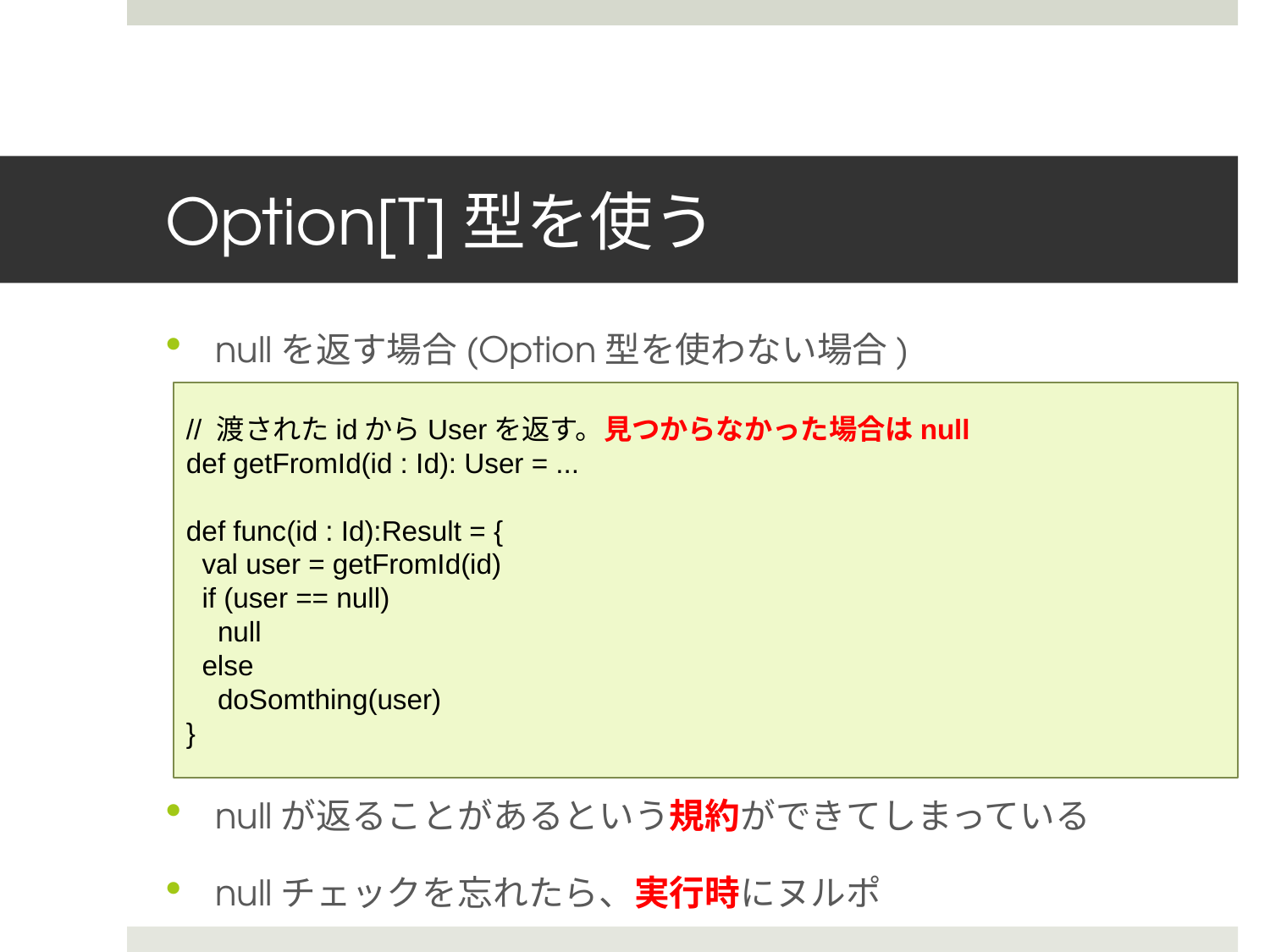

# Option[T]型を使う
nullを返す場合(Option型を使わない場合)

nullが返ることがあるという規約ができてしまっている
nullチェックを忘れたら、実行時にヌルポ

// 渡されたidからUserを返す。見つからなかった場合はnull
def getFromId(id : Id): User = ...

def func(id : Id):Result = {
  val user = getFromId(id)
  if (user == null)
    null
  else
    doSomthing(user)
}